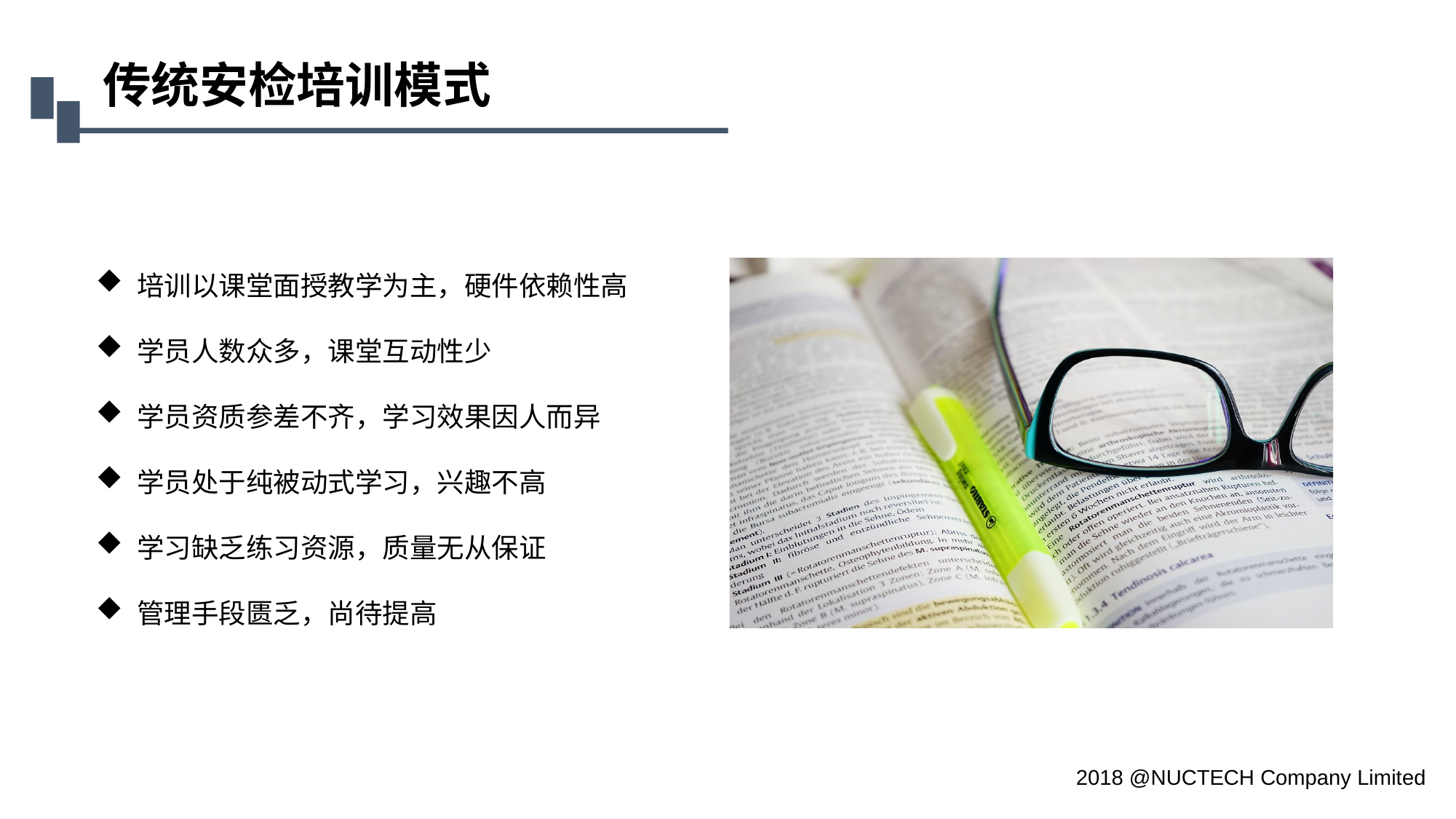

传统安检培训模式

培训以课堂面授教学为主，硬件依赖性高
学员人数众多，课堂互动性少
学员资质参差不齐，学习效果因人而异
学员处于纯被动式学习，兴趣不高
学习缺乏练习资源，质量无从保证
管理手段匮乏，尚待提高

2018 @NUCTECH Company Limited